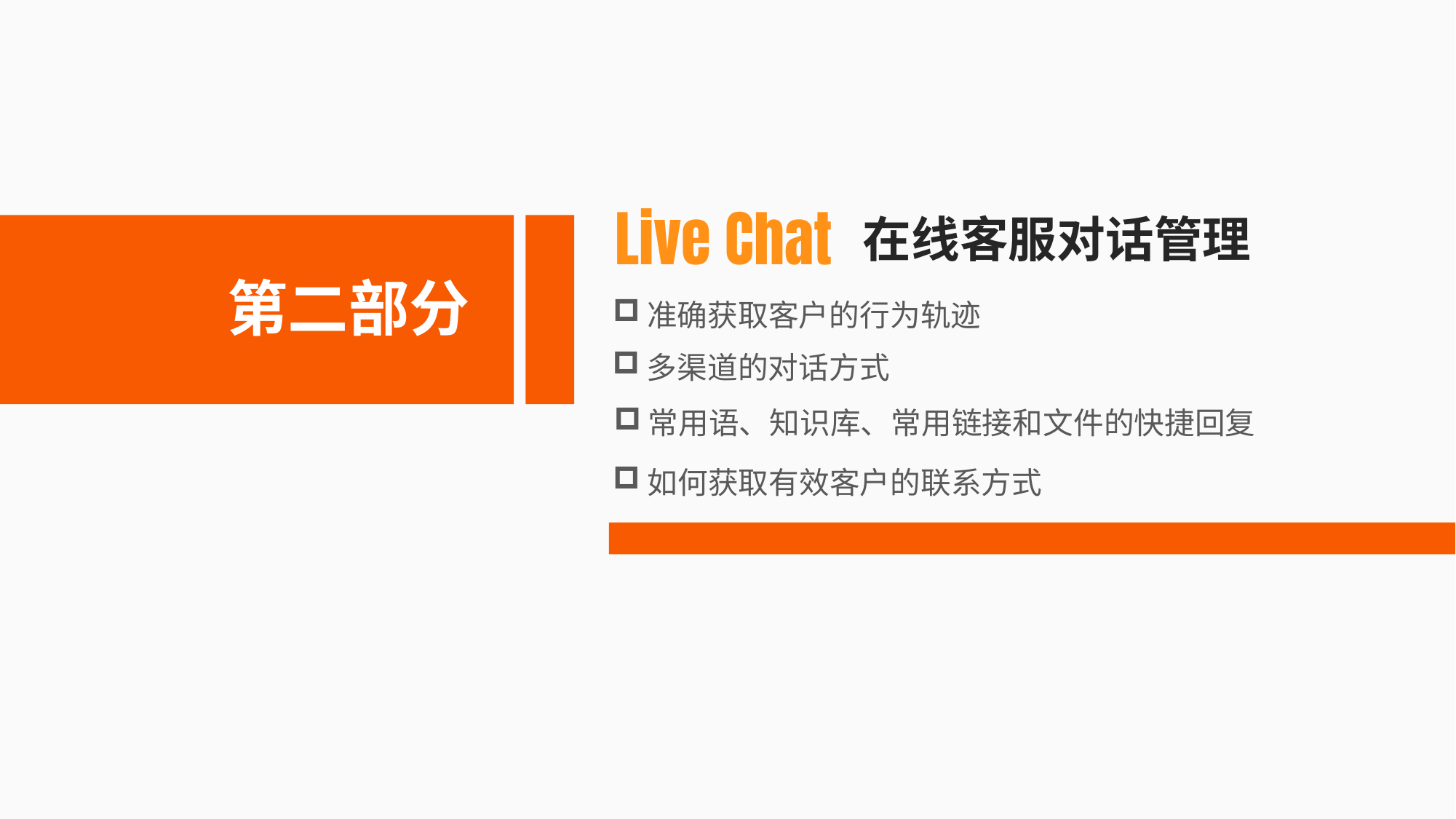

Live Chat
在线客服对话管理

第二部分
准确获取客户的行为轨迹
多渠道的对话方式
常用语、知识库、常用链接和文件的快捷回复
如何获取有效客户的联系方式